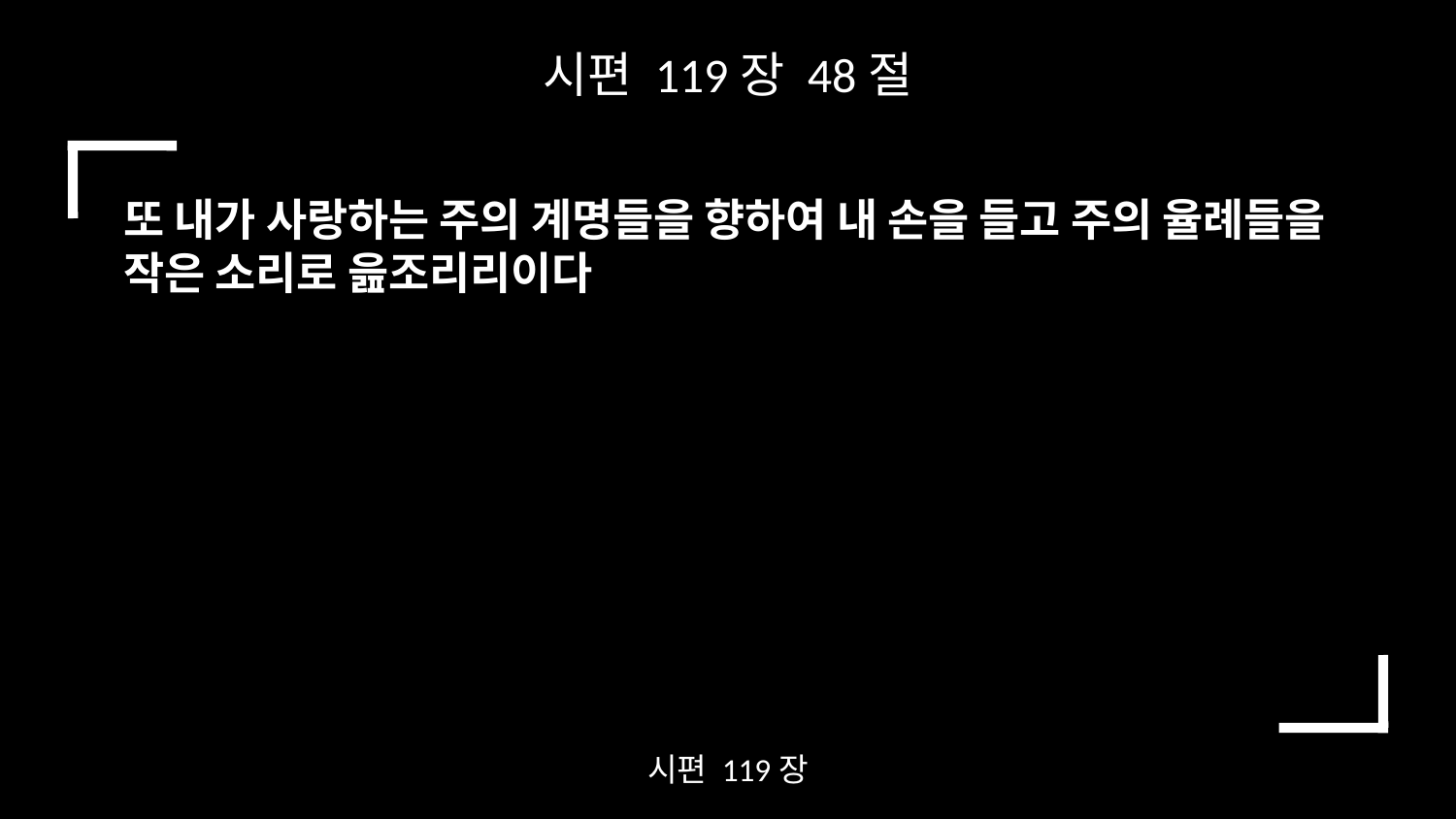

시편 119장 48절

또 내가 사랑하는 주의 계명들을 향하여 내 손을 들고 주의 율례들을 작은 소리로 읊조리리이다

시편 119장